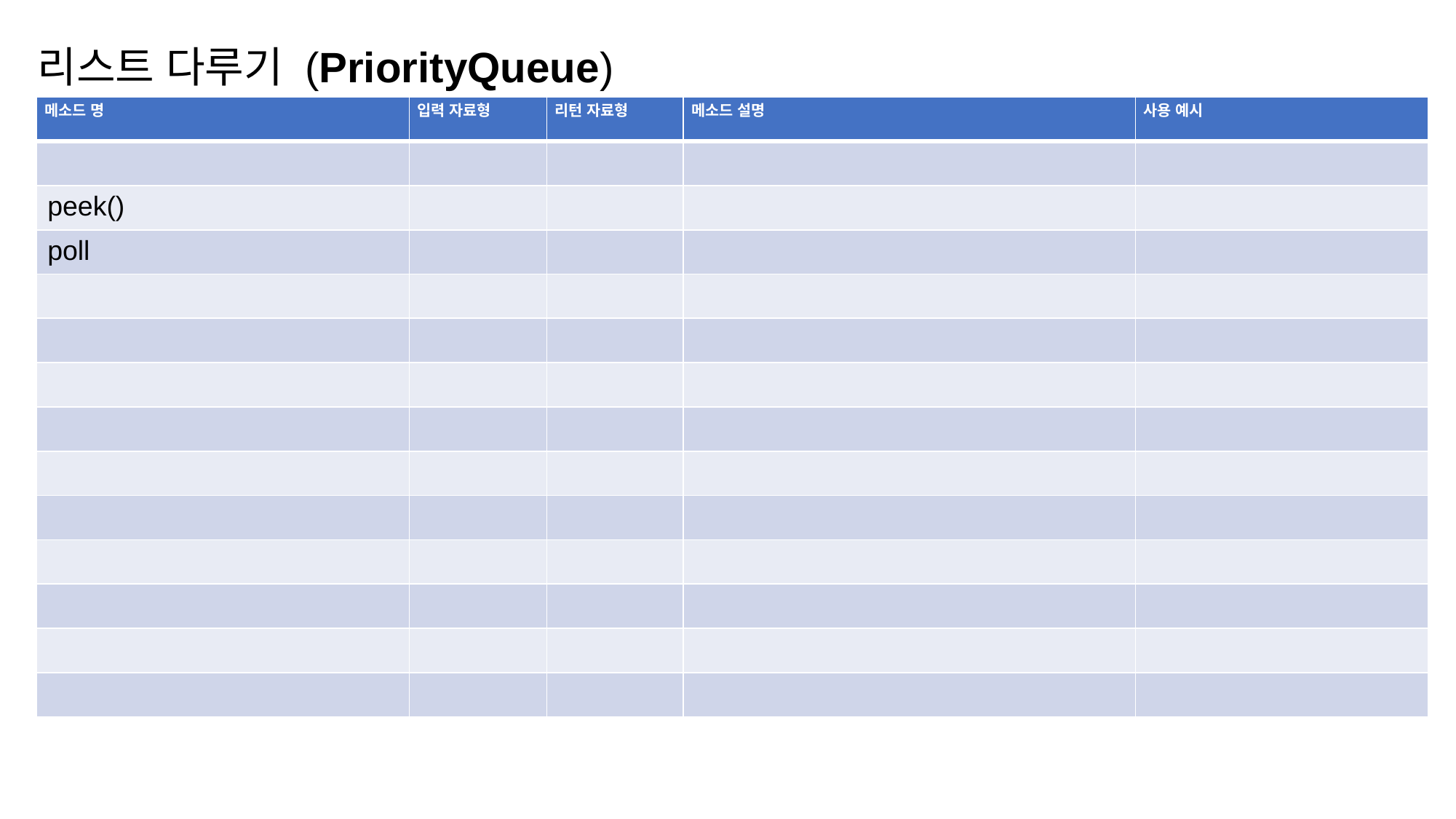

리스트 다루기 (PriorityQueue)
| 메소드 명 | 입력 자료형 | 리턴 자료형 | 메소드 설명 | 사용 예시 |
| --- | --- | --- | --- | --- |
|  |  |  |  |  |
| peek() |  |  |  |  |
| poll |  |  |  |  |
|  |  |  |  |  |
|  |  |  |  |  |
|  |  |  |  |  |
|  |  |  |  |  |
|  |  |  |  |  |
|  |  |  |  |  |
|  |  |  |  |  |
|  |  |  |  |  |
|  |  |  |  |  |
|  |  |  |  |  |